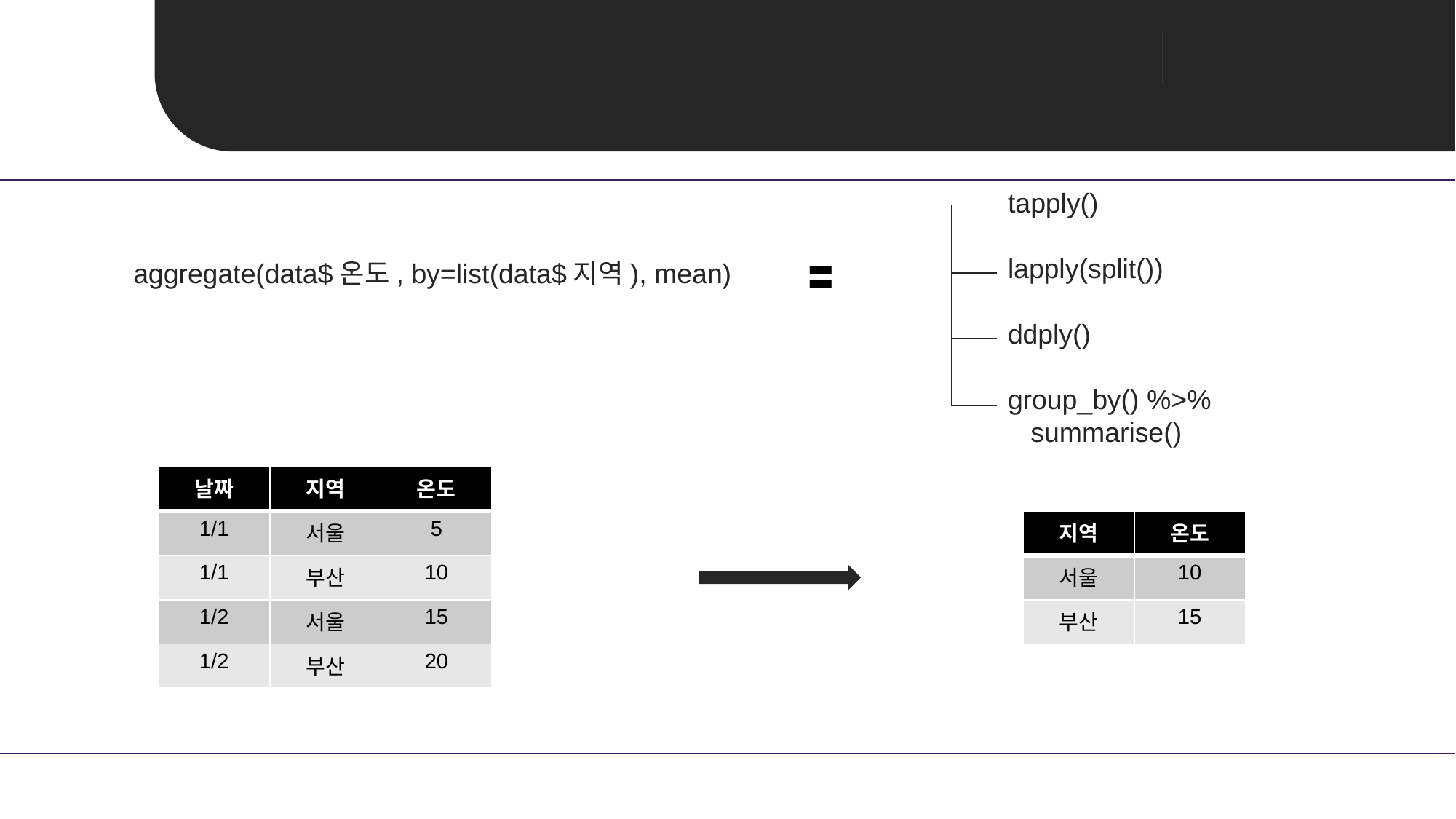

R 교육 세미나 1주차
R 기초 전처리
Unit  03 ㅣ  집계 함수

tapply()

lapply(split())

ddply()

group_by() %>%
   summarise()
aggregate(data$온도, by=list(data$지역), mean)
〓
| 날짜 | 지역 | 온도 |
| --- | --- | --- |
| 1/1 | 서울 | 5 |
| 1/1 | 부산 | 10 |
| 1/2 | 서울 | 15 |
| 1/2 | 부산 | 20 |
| 지역 | 온도 |
| --- | --- |
| 서울 | 10 |
| 부산 | 15 |